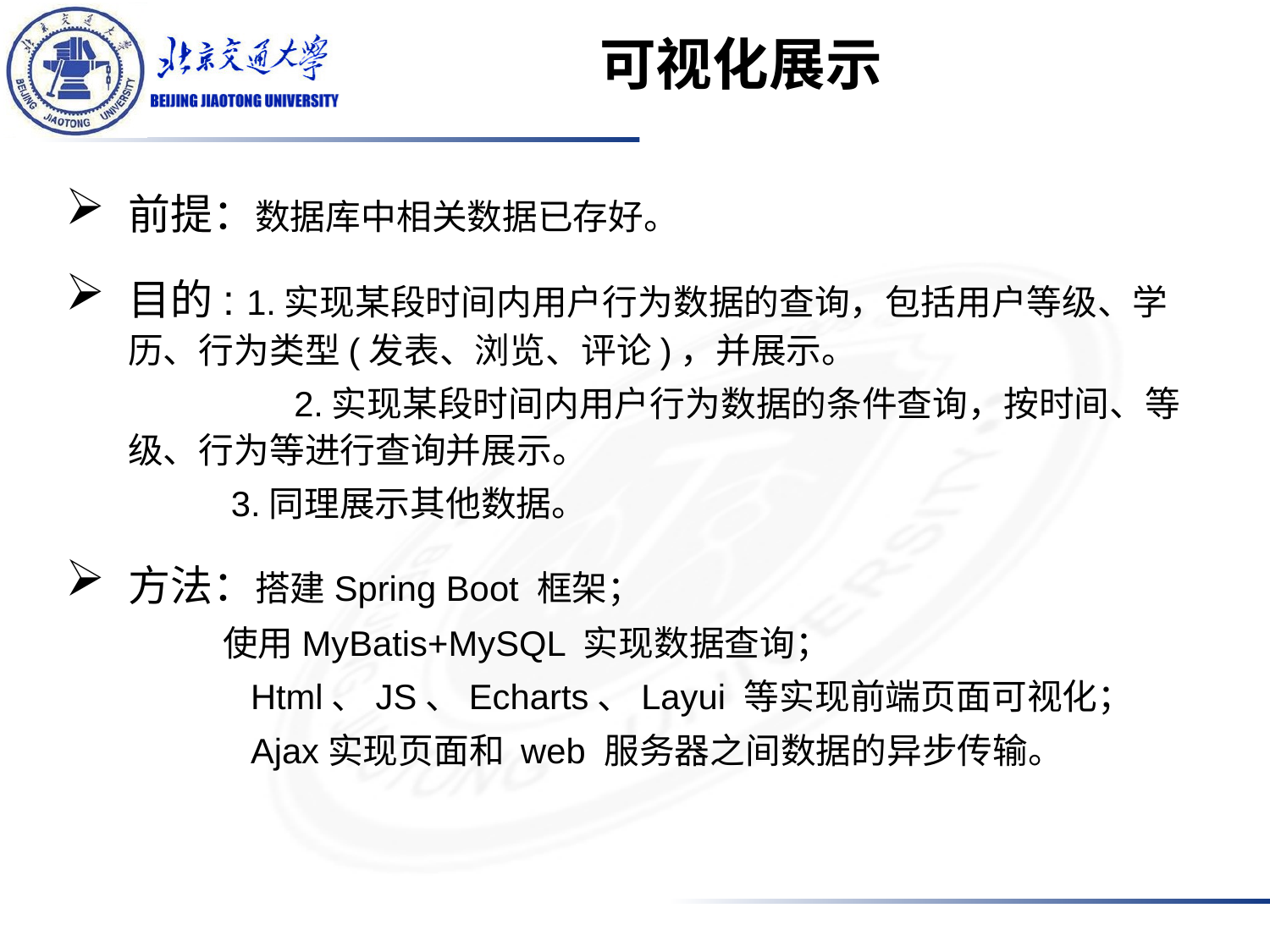

# 可视化展示
前提：数据库中相关数据已存好。

目的: 1.实现某段时间内用户行为数据的查询，包括用户等级、学历、行为类型(发表、浏览、评论)，并展示。
        	    2.实现某段时间内用户行为数据的条件查询，按时间、等级、行为等进行查询并展示。
                 3.同理展示其他数据。

方法：搭建Spring Boot 框架；
                   使用MyBatis+MySQL 实现数据查询；
                   Html、JS、Echarts、Layui 等实现前端页面可视化；
                   Ajax实现页面和 web 服务器之间数据的异步传输。